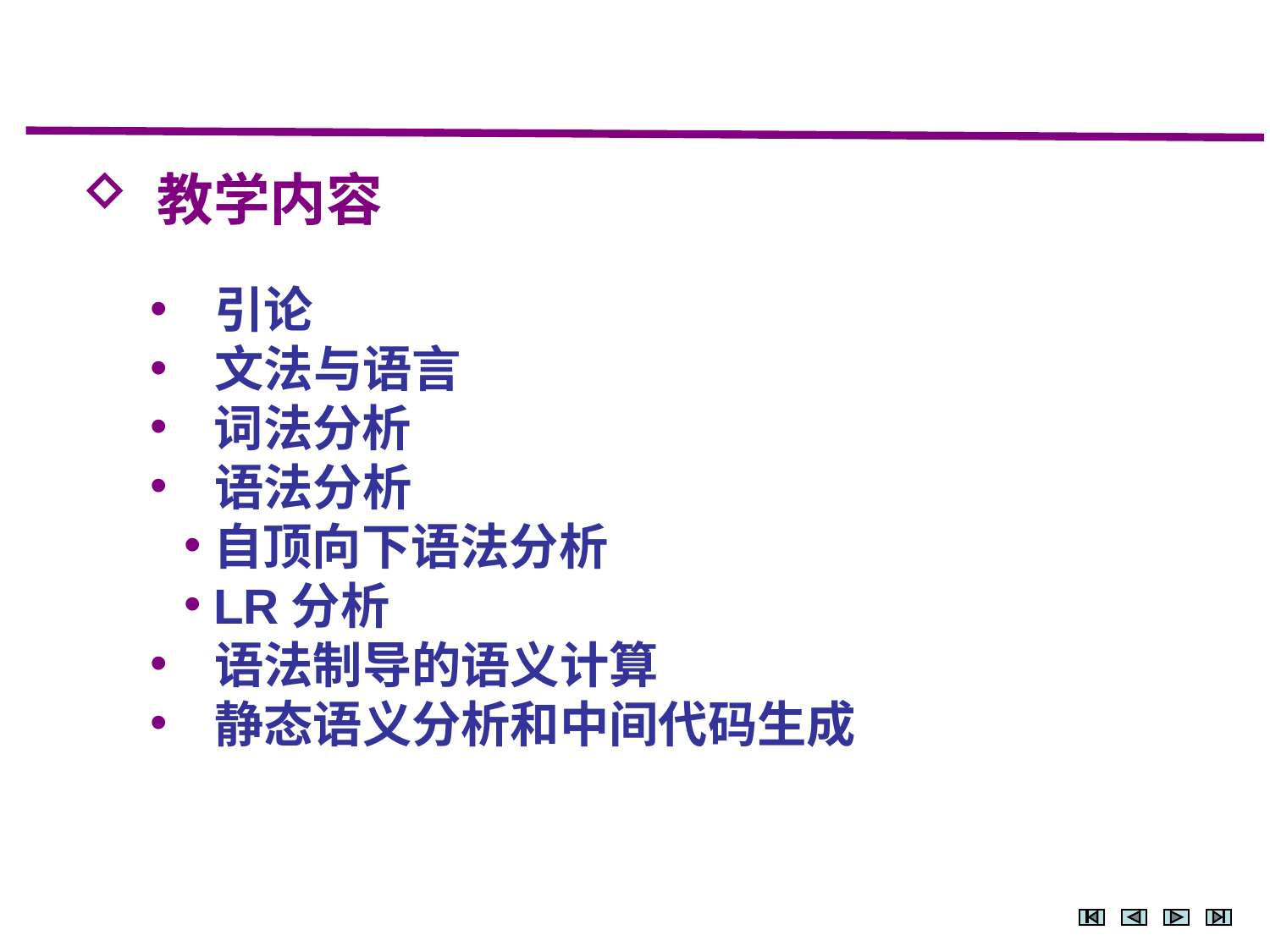

教学内容
  引论
  文法与语言
  词法分析
  语法分析
自顶向下语法分析
LR分析
  语法制导的语义计算
  静态语义分析和中间代码生成